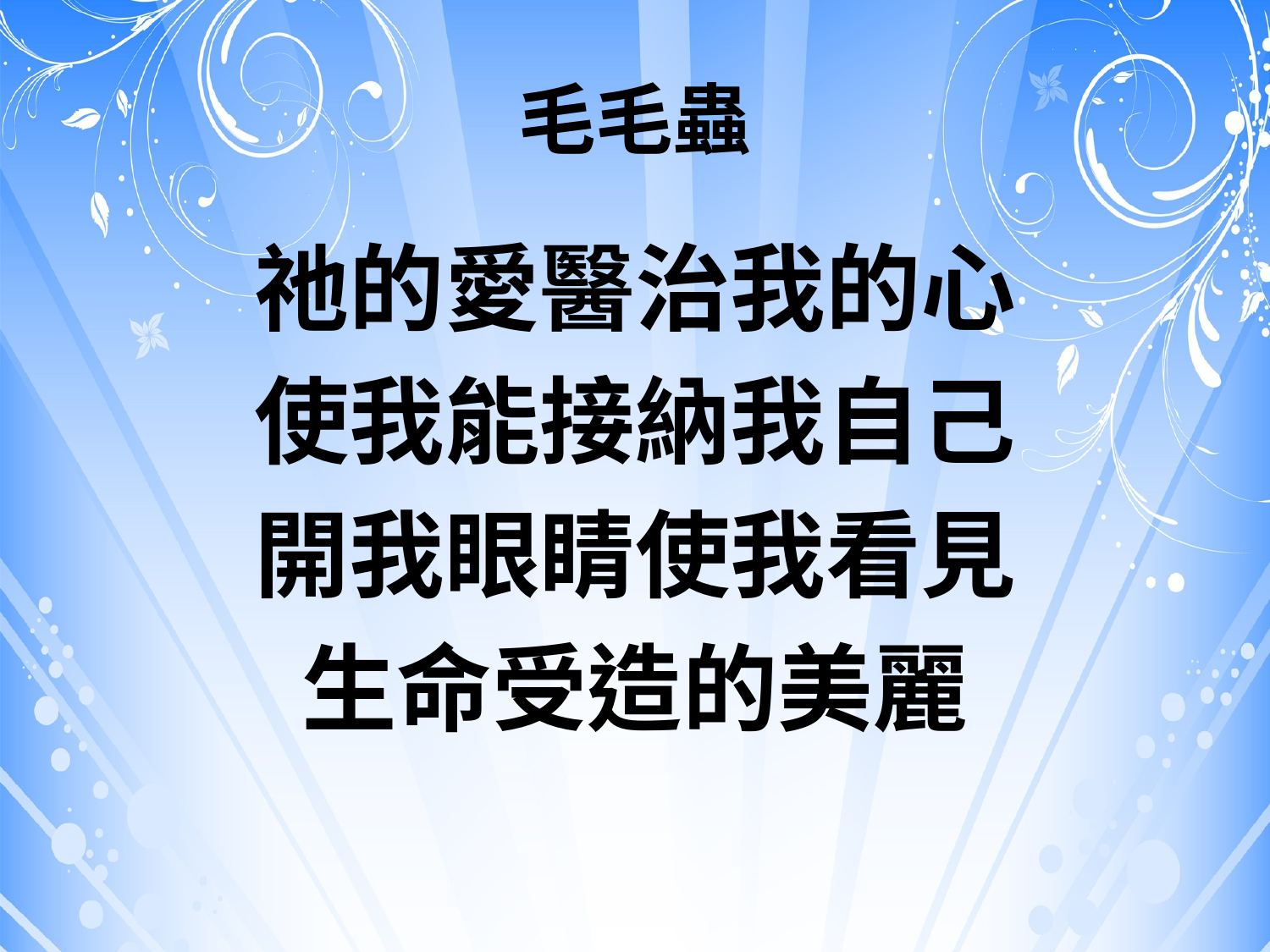

# 毛毛蟲
祂的愛醫治我的心
使我能接納我自己
開我眼睛使我看見
生命受造的美麗